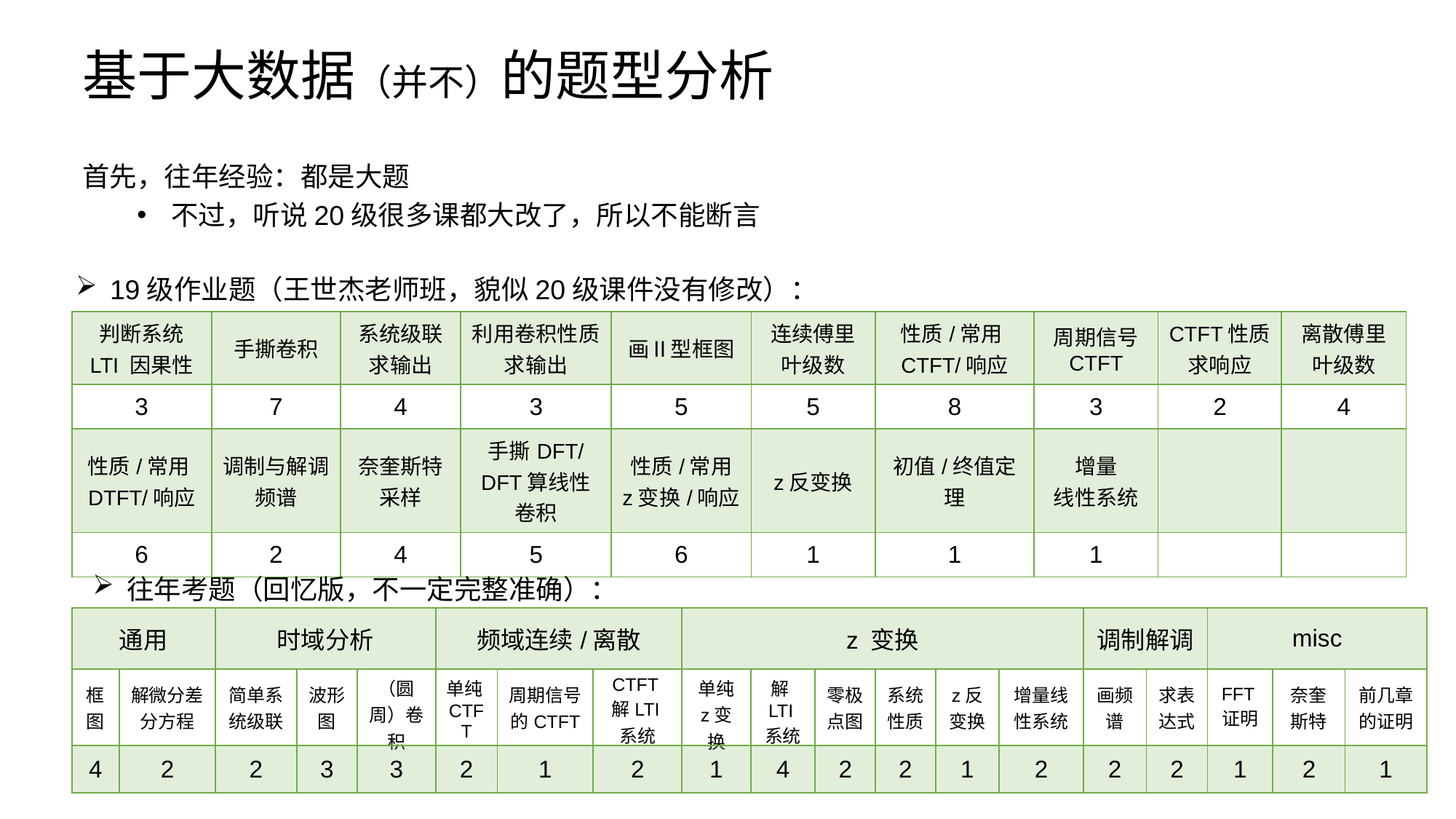

# 基于大数据（并不）的题型分析
首先，往年经验：都是大题
不过，听说20级很多课都大改了，所以不能断言
19级作业题（王世杰老师班，貌似20级课件没有修改）：
| 判断系统 LTI 因果性 | 手撕卷积 | 系统级联 求输出 | 利用卷积性质 求输出 | 画Ⅱ型框图 | 连续傅里叶级数 | 性质/常用CTFT/响应 | 周期信号 CTFT | CTFT性质求响应 | 离散傅里叶级数 |
| --- | --- | --- | --- | --- | --- | --- | --- | --- | --- |
| 3 | 7 | 4 | 3 | 5 | 5 | 8 | 3 | 2 | 4 |
| 性质/常用DTFT/响应 | 调制与解调 频谱 | 奈奎斯特 采样 | 手撕DFT/DFT算线性卷积 | 性质/常用 z变换/响应 | z反变换 | 初值/终值定理 | 增量 线性系统 |  |  |
| 6 | 2 | 4 | 5 | 6 | 1 | 1 | 1 |  |  |
往年考题（回忆版，不一定完整准确）：
| 通用 |  | 时域分析 |  |  | 频域连续/离散 |  |  | z 变换 |  |  |  |  |  | 调制解调 |  | misc |  |  |
| --- | --- | --- | --- | --- | --- | --- | --- | --- | --- | --- | --- | --- | --- | --- | --- | --- | --- | --- |
| 框图 | 解微分差分方程 | 简单系统级联 | 波形图 | （圆周）卷积 | 单纯CTFT | 周期信号的CTFT | CTFT解LTI系统 | 单纯 z变换 | 解LTI系统 | 零极点图 | 系统性质 | z反变换 | 增量线性系统 | 画频谱 | 求表达式 | FFT证明 | 奈奎斯特 | 前几章的证明 |
| 4 | 2 | 2 | 3 | 3 | 2 | 1 | 2 | 1 | 4 | 2 | 2 | 1 | 2 | 2 | 2 | 1 | 2 | 1 |